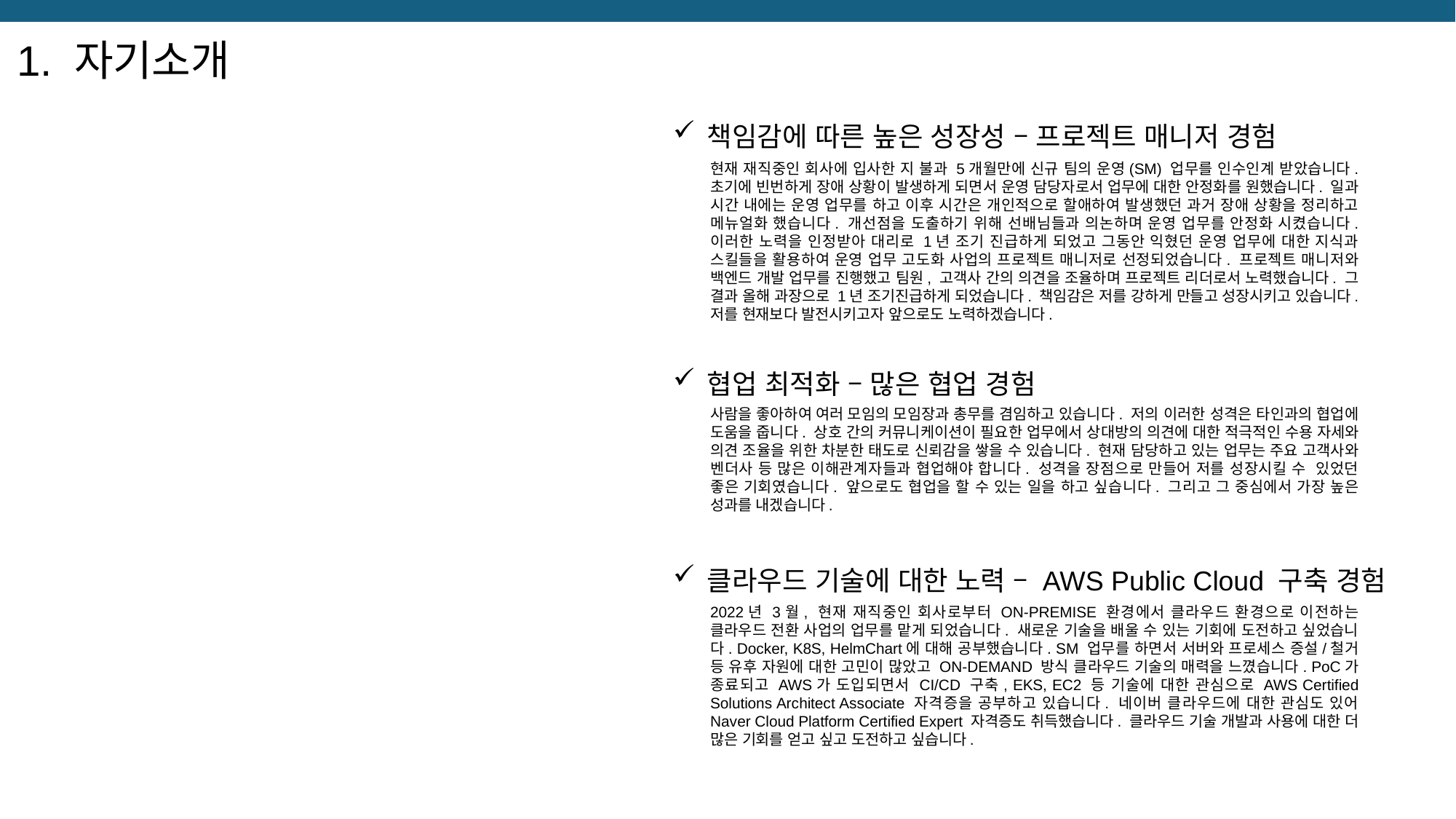

1. 자기소개
책임감에 따른 높은 성장성 – 프로젝트 매니저 경험

협업 최적화 – 많은 협업 경험

클라우드 기술에 대한 노력 – AWS Public Cloud 구축 경험
현재 재직중인 회사에 입사한 지 불과 5개월만에 신규 팀의 운영(SM) 업무를 인수인계 받았습니다. 초기에 빈번하게 장애 상황이 발생하게 되면서 운영 담당자로서 업무에 대한 안정화를 원했습니다. 일과 시간 내에는 운영 업무를 하고 이후 시간은 개인적으로 할애하여 발생했던 과거 장애 상황을 정리하고 메뉴얼화 했습니다. 개선점을 도출하기 위해 선배님들과 의논하며 운영 업무를 안정화 시켰습니다. 이러한 노력을 인정받아 대리로 1년 조기 진급하게 되었고 그동안 익혔던 운영 업무에 대한 지식과 스킬들을 활용하여 운영 업무 고도화 사업의 프로젝트 매니저로 선정되었습니다. 프로젝트 매니저와 백엔드 개발 업무를 진행했고 팀원, 고객사 간의 의견을 조율하며 프로젝트 리더로서 노력했습니다. 그 결과 올해 과장으로 1년 조기진급하게 되었습니다. 책임감은 저를 강하게 만들고 성장시키고 있습니다. 저를 현재보다 발전시키고자 앞으로도 노력하겠습니다.
사람을 좋아하여 여러 모임의 모임장과 총무를 겸임하고 있습니다. 저의 이러한 성격은 타인과의 협업에 도움을 줍니다. 상호 간의 커뮤니케이션이 필요한 업무에서 상대방의 의견에 대한 적극적인 수용 자세와 의견 조율을 위한 차분한 태도로 신뢰감을 쌓을 수 있습니다. 현재 담당하고 있는 업무는 주요 고객사와 벤더사 등 많은 이해관계자들과 협업해야 합니다. 성격을 장점으로 만들어 저를 성장시킬 수  있었던 좋은 기회였습니다. 앞으로도 협업을 할 수 있는 일을 하고 싶습니다. 그리고 그 중심에서 가장 높은 성과를 내겠습니다.
2022년 3월, 현재 재직중인 회사로부터 ON-PREMISE 환경에서 클라우드 환경으로 이전하는 클라우드 전환 사업의 업무를 맡게 되었습니다. 새로운 기술을 배울 수 있는 기회에 도전하고 싶었습니다. Docker, K8S, HelmChart에 대해 공부했습니다. SM 업무를 하면서 서버와 프로세스 증설/철거 등 유후 자원에 대한 고민이 많았고 ON-DEMAND 방식 클라우드 기술의 매력을 느꼈습니다. PoC가 종료되고 AWS가 도입되면서 CI/CD 구축, EKS, EC2 등 기술에 대한 관심으로 AWS Certified Solutions Architect Associate 자격증을 공부하고 있습니다. 네이버 클라우드에 대한 관심도 있어 Naver Cloud Platform Certified Expert 자격증도 취득했습니다. 클라우드 기술 개발과 사용에 대한 더 많은 기회를 얻고 싶고 도전하고 싶습니다.